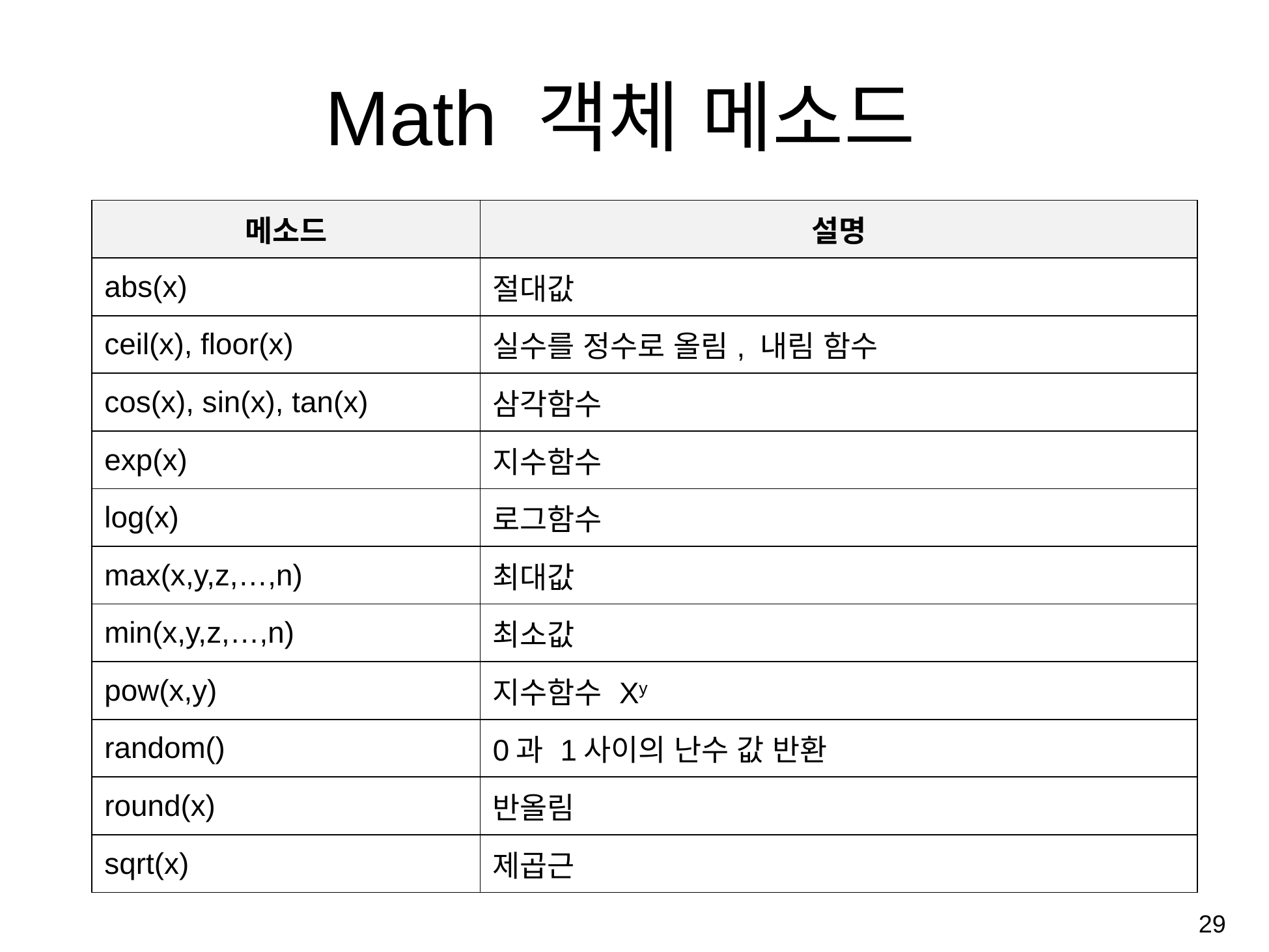

# Math 객체 메소드
| 메소드 | 설명 |
| --- | --- |
| abs(x) | 절대값 |
| ceil(x), floor(x) | 실수를 정수로 올림, 내림 함수 |
| cos(x), sin(x), tan(x) | 삼각함수 |
| exp(x) | 지수함수 |
| log(x) | 로그함수 |
| max(x,y,z,…,n) | 최대값 |
| min(x,y,z,…,n) | 최소값 |
| pow(x,y) | 지수함수 Xy |
| random() | 0과 1사이의 난수 값 반환 |
| round(x) | 반올림 |
| sqrt(x) | 제곱근 |
29